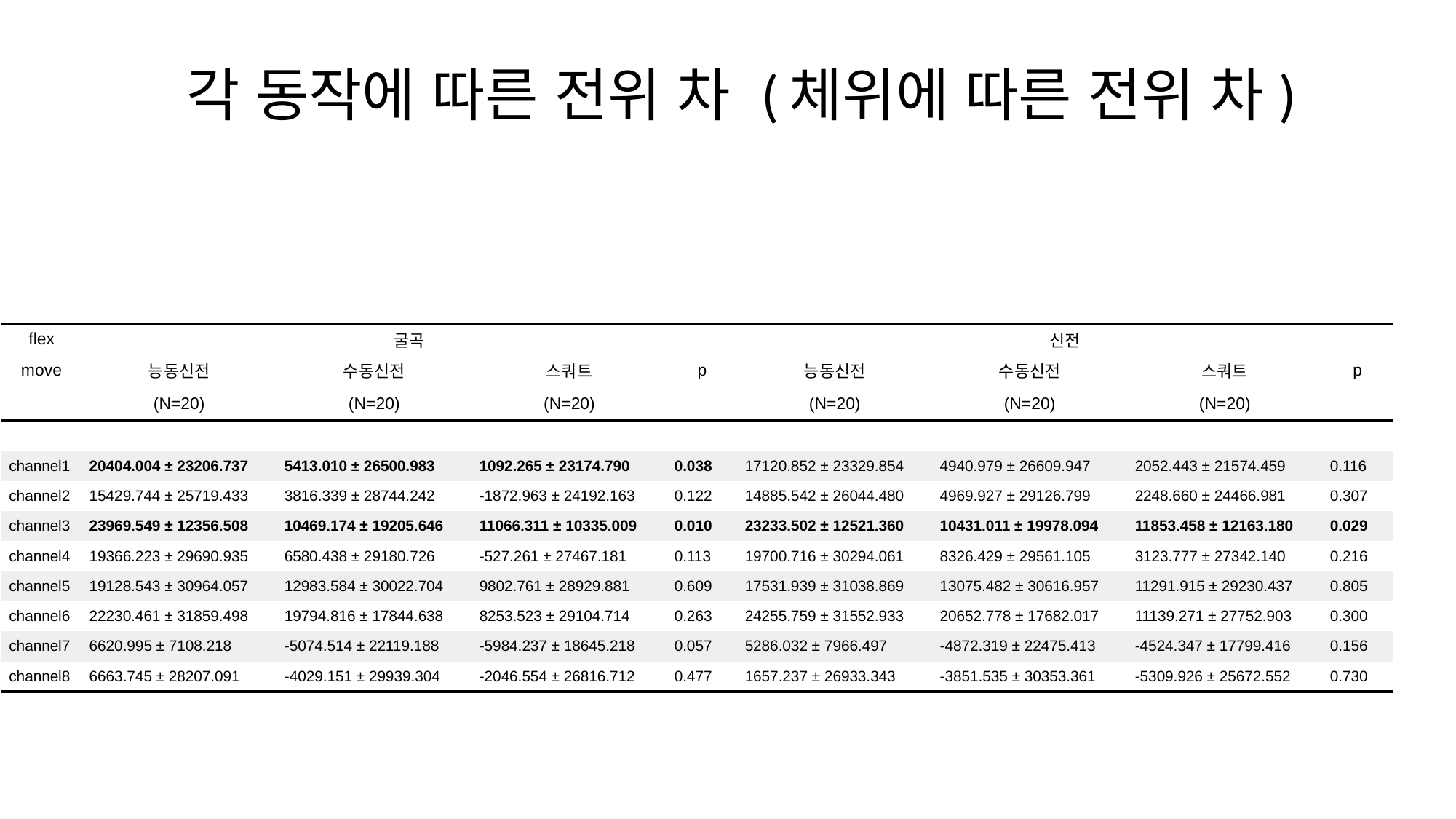

각 동작에 따른 전위 차 (체위에 따른 전위 차)
| flex | 굴곡 |  |  |  | 신전 |  |  |  |
| --- | --- | --- | --- | --- | --- | --- | --- | --- |
| move | 능동신전 | 수동신전 | 스쿼트 | p | 능동신전 | 수동신전 | 스쿼트 | p |
|  | (N=20) | (N=20) | (N=20) |  | (N=20) | (N=20) | (N=20) |  |
|  |  |  |  |  |  |  |  |  |
| channel1 | 20404.004 ± 23206.737 | 5413.010 ± 26500.983 | 1092.265 ± 23174.790 | 0.038 | 17120.852 ± 23329.854 | 4940.979 ± 26609.947 | 2052.443 ± 21574.459 | 0.116 |
| channel2 | 15429.744 ± 25719.433 | 3816.339 ± 28744.242 | -1872.963 ± 24192.163 | 0.122 | 14885.542 ± 26044.480 | 4969.927 ± 29126.799 | 2248.660 ± 24466.981 | 0.307 |
| channel3 | 23969.549 ± 12356.508 | 10469.174 ± 19205.646 | 11066.311 ± 10335.009 | 0.010 | 23233.502 ± 12521.360 | 10431.011 ± 19978.094 | 11853.458 ± 12163.180 | 0.029 |
| channel4 | 19366.223 ± 29690.935 | 6580.438 ± 29180.726 | -527.261 ± 27467.181 | 0.113 | 19700.716 ± 30294.061 | 8326.429 ± 29561.105 | 3123.777 ± 27342.140 | 0.216 |
| channel5 | 19128.543 ± 30964.057 | 12983.584 ± 30022.704 | 9802.761 ± 28929.881 | 0.609 | 17531.939 ± 31038.869 | 13075.482 ± 30616.957 | 11291.915 ± 29230.437 | 0.805 |
| channel6 | 22230.461 ± 31859.498 | 19794.816 ± 17844.638 | 8253.523 ± 29104.714 | 0.263 | 24255.759 ± 31552.933 | 20652.778 ± 17682.017 | 11139.271 ± 27752.903 | 0.300 |
| channel7 | 6620.995 ± 7108.218 | -5074.514 ± 22119.188 | -5984.237 ± 18645.218 | 0.057 | 5286.032 ± 7966.497 | -4872.319 ± 22475.413 | -4524.347 ± 17799.416 | 0.156 |
| channel8 | 6663.745 ± 28207.091 | -4029.151 ± 29939.304 | -2046.554 ± 26816.712 | 0.477 | 1657.237 ± 26933.343 | -3851.535 ± 30353.361 | -5309.926 ± 25672.552 | 0.730 |